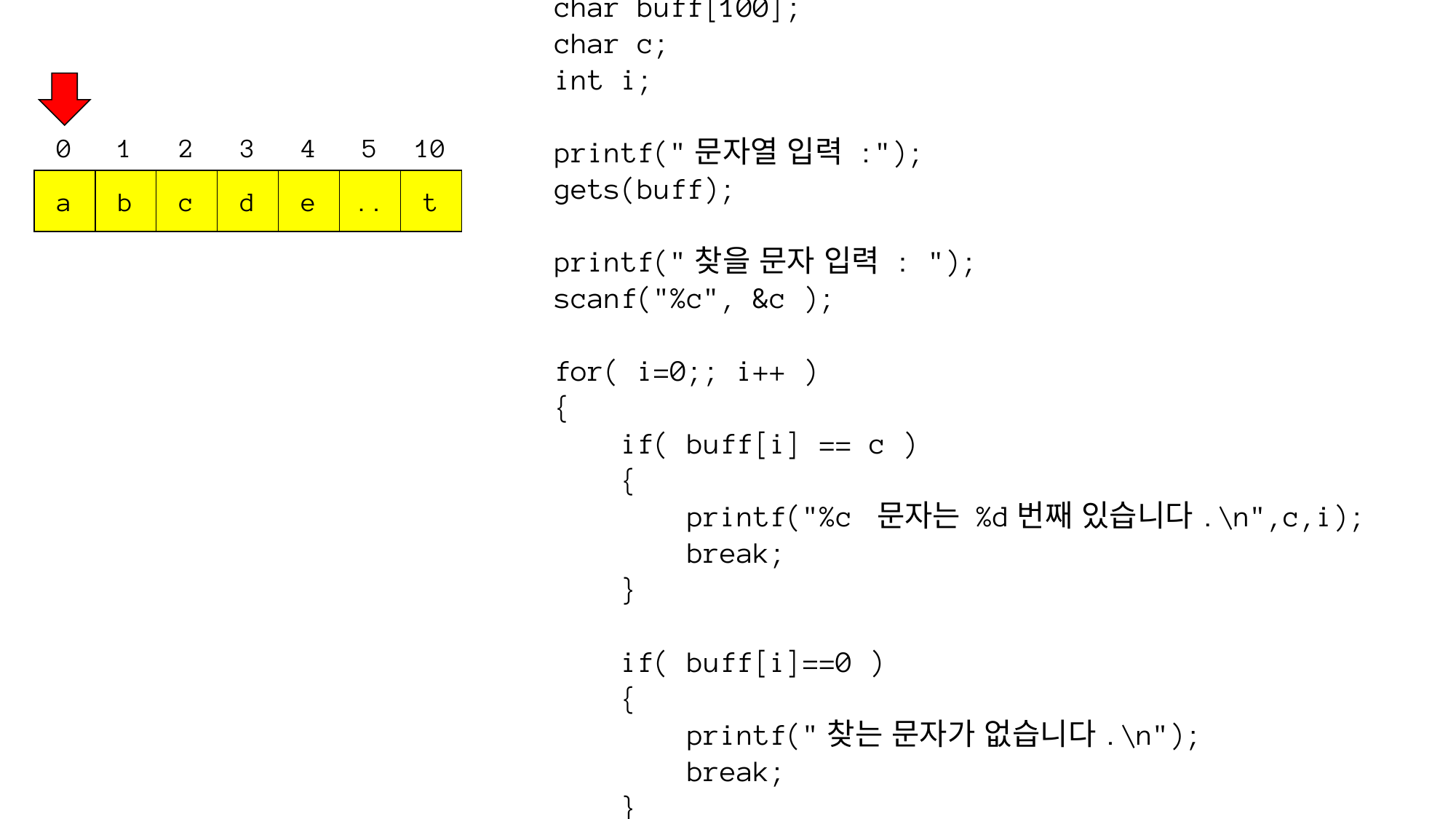

char buff[100];
char c;
int i;

printf("문자열 입력 :");
gets(buff);

printf("찾을 문자 입력 : ");
scanf("%c", &c );

for( i=0;; i++ )
{
    if( buff[i] == c )
    {
        printf("%c 문자는 %d번째 있습니다.\n",c,i);
        break;
    }

    if( buff[i]==0 )
    {
        printf("찾는 문자가 없습니다.\n");
        break;
    }
}

0
1
2
3
4
5
10
a
b
c
d
e
..
t